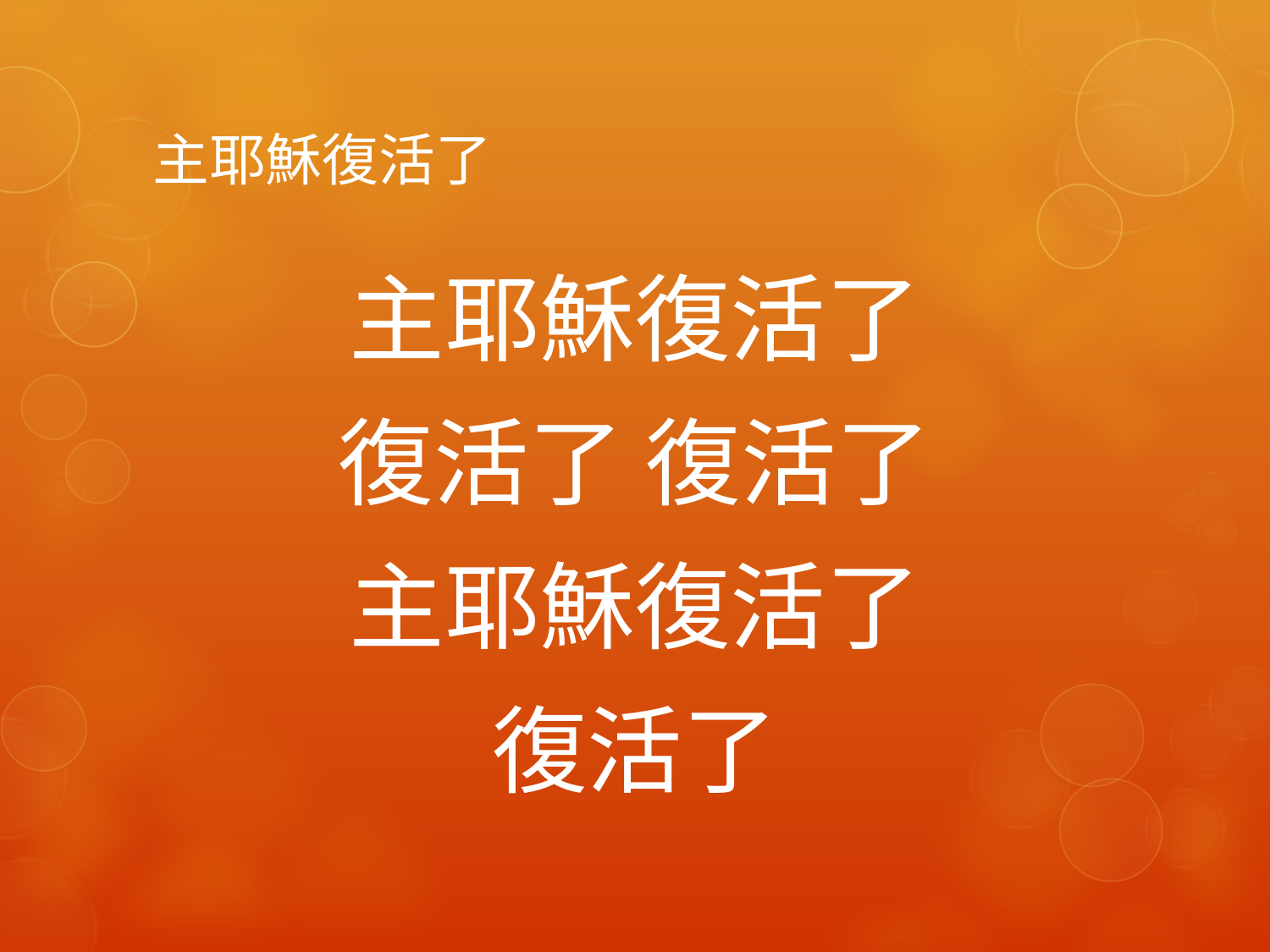

# 主耶穌復活了
主耶穌復活了
復活了 復活了
主耶穌復活了
復活了